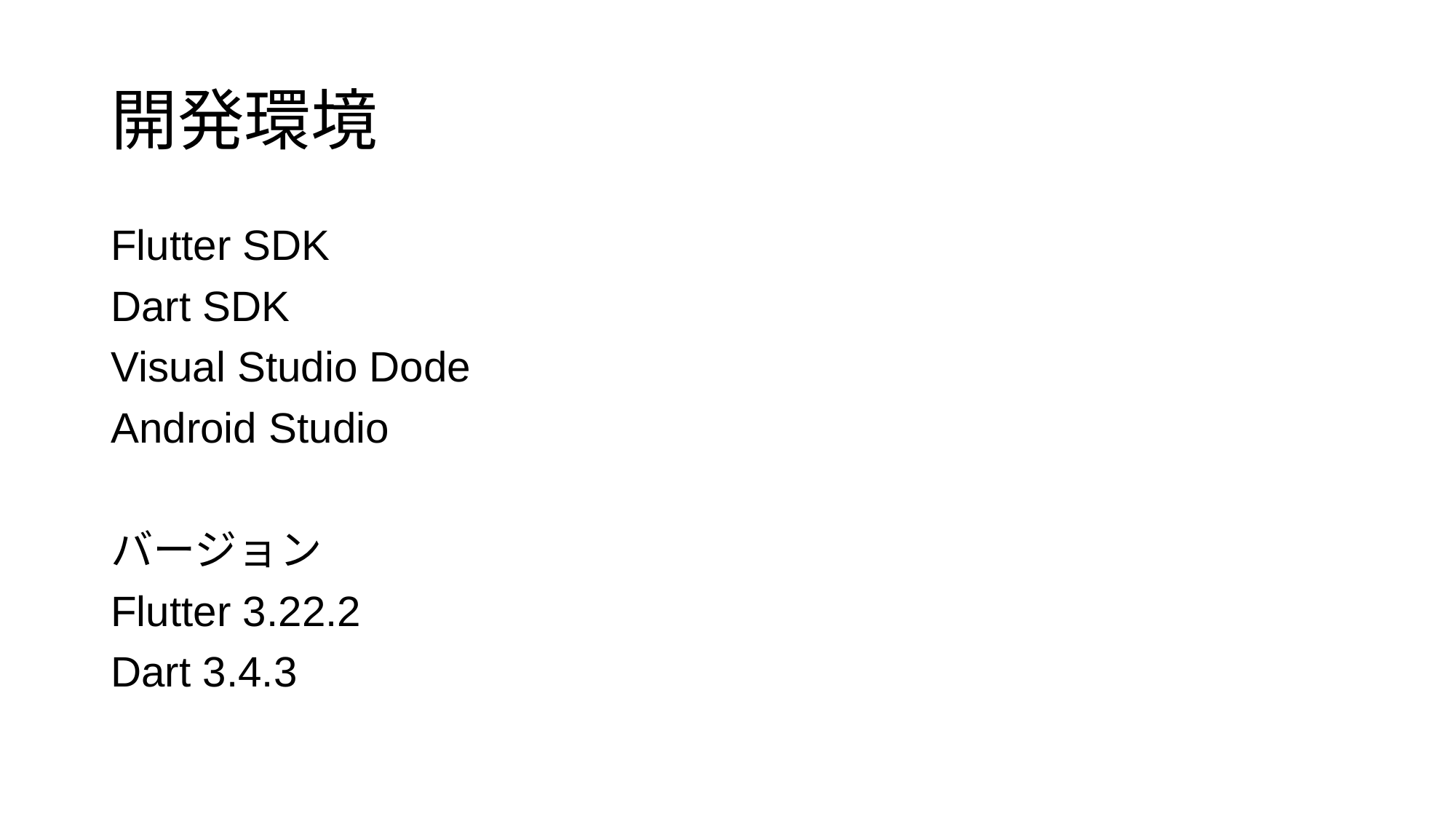

# 開発環境
Flutter SDK
Dart SDK
Visual Studio Dode
Android Studio

バージョン
Flutter 3.22.2
Dart 3.4.3